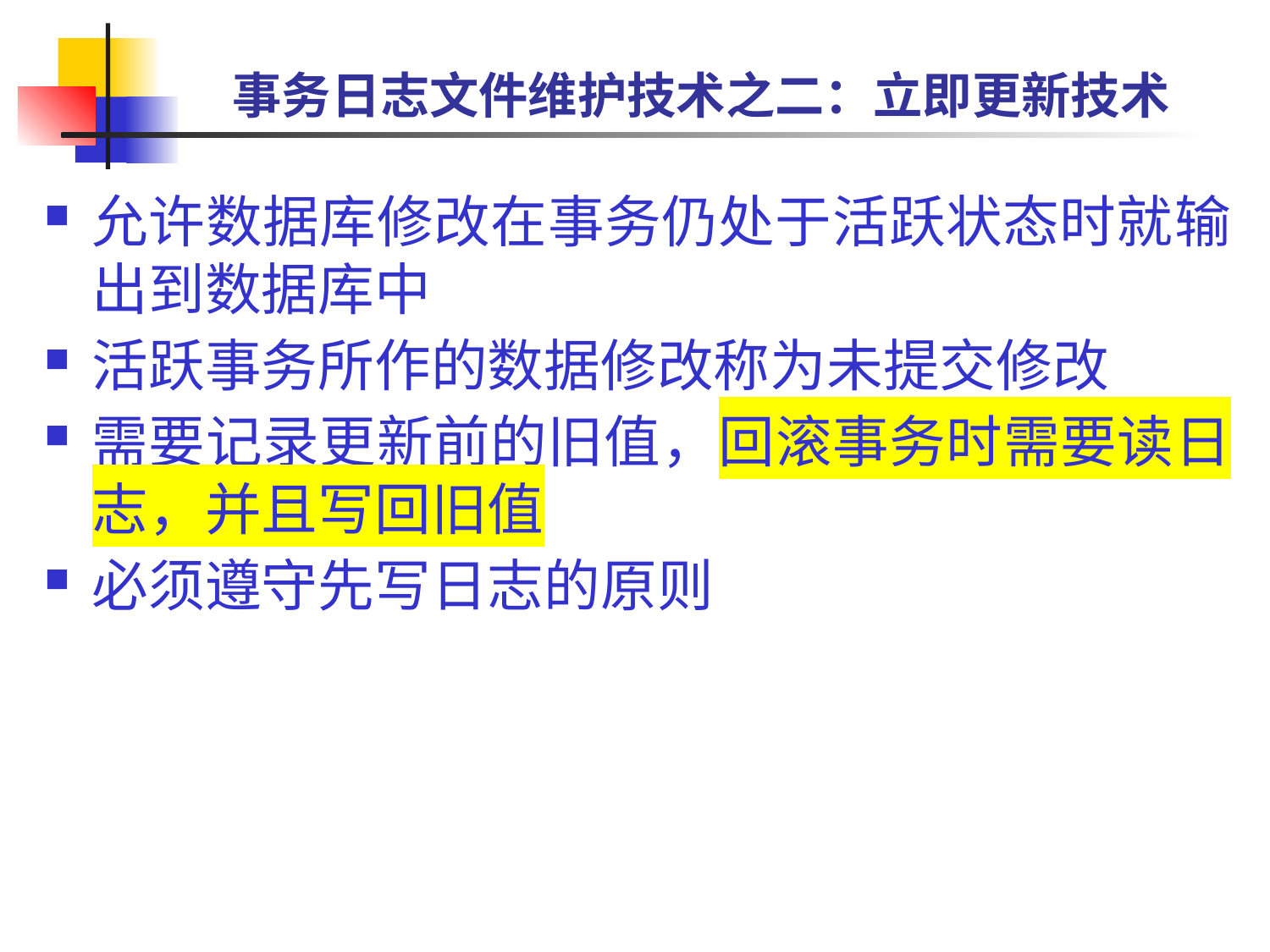

# 事务日志文件维护技术之二：立即更新技术
允许数据库修改在事务仍处于活跃状态时就输出到数据库中
活跃事务所作的数据修改称为未提交修改
需要记录更新前的旧值，回滚事务时需要读日志，并且写回旧值
必须遵守先写日志的原则